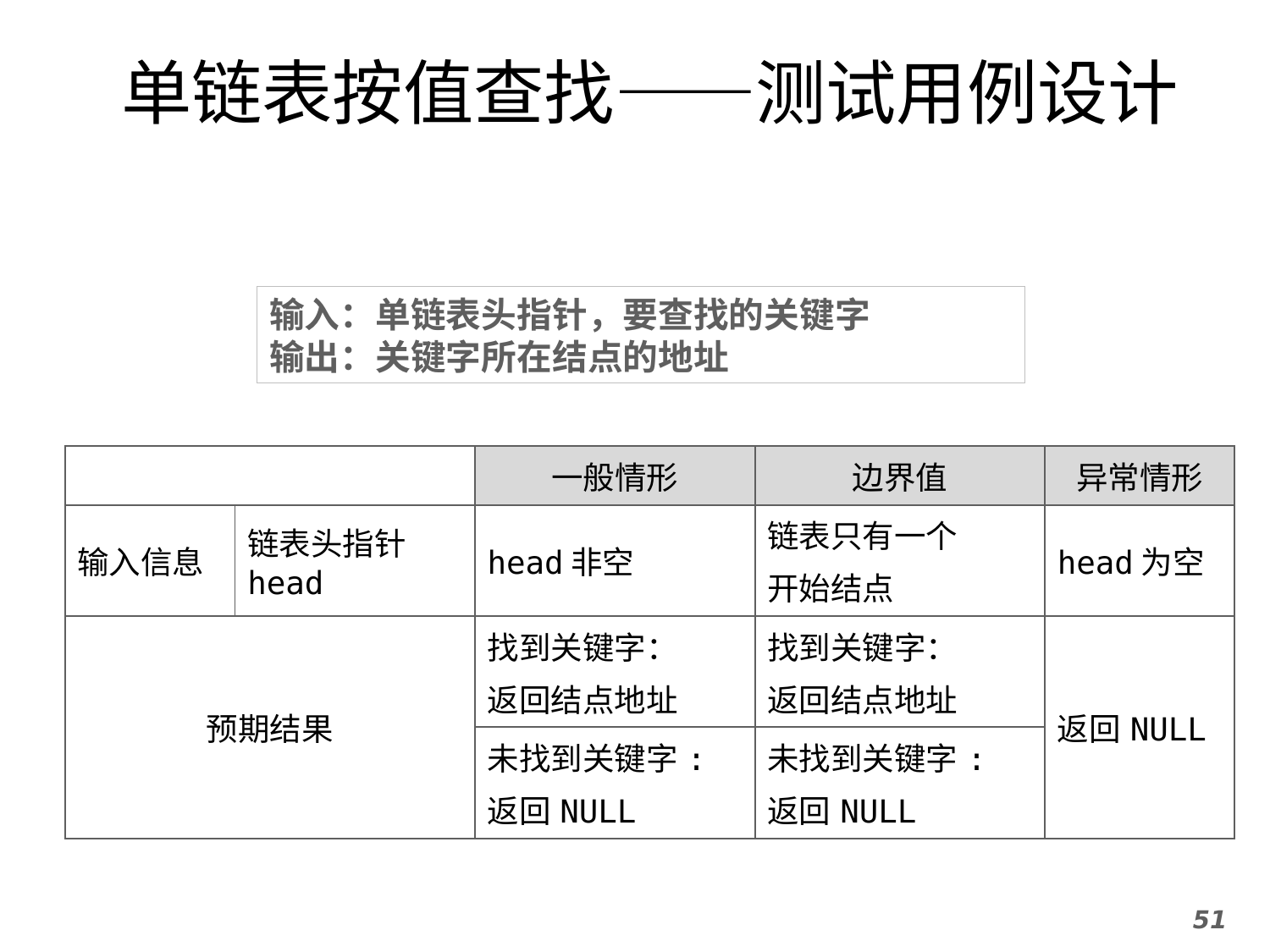

# 单链表按值查找——测试用例设计
输入：单链表头指针，要查找的关键字
输出：关键字所在结点的地址
|  |  | 一般情形 | 边界值 | 异常情形 |
| --- | --- | --- | --- | --- |
| 输入信息 | 链表头指针head | head非空 | 链表只有一个 开始结点 | head为空 |
| 预期结果 |  | 找到关键字： 返回结点地址 | 找到关键字： 返回结点地址 | 返回NULL |
|  |  | 未找到关键字: 返回NULL | 未找到关键字: 返回NULL |  |
51